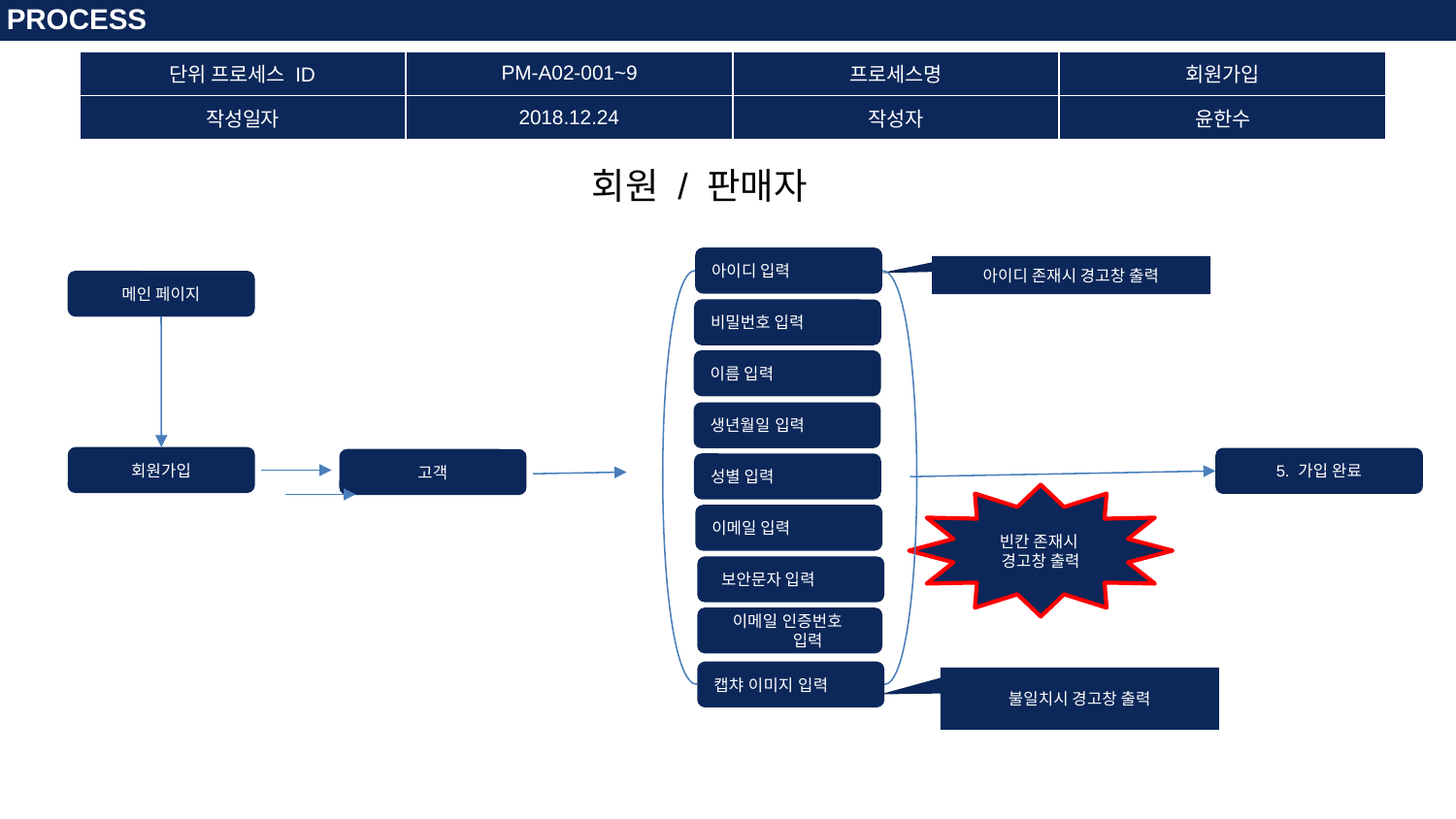

PROCESS
| 단위 프로세스 ID | PM-A02-001~9 | 프로세스명 | 회원가입 |
| --- | --- | --- | --- |
| 작성일자 | 2018.12.24 | 작성자 | 윤한수 |
회원 / 판매자
아이디 입력
아이디 존재시 경고창 출력
메인 페이지
비밀번호 입력
이름 입력
생년월일 입력
회원가입
5. 가입 완료
고객
성별 입력
빈칸 존재시  경고창 출력
이메일 입력
 보안문자 입력
이메일 인증번호
       입력
캡챠 이미지 입력
불일치시 경고창 출력